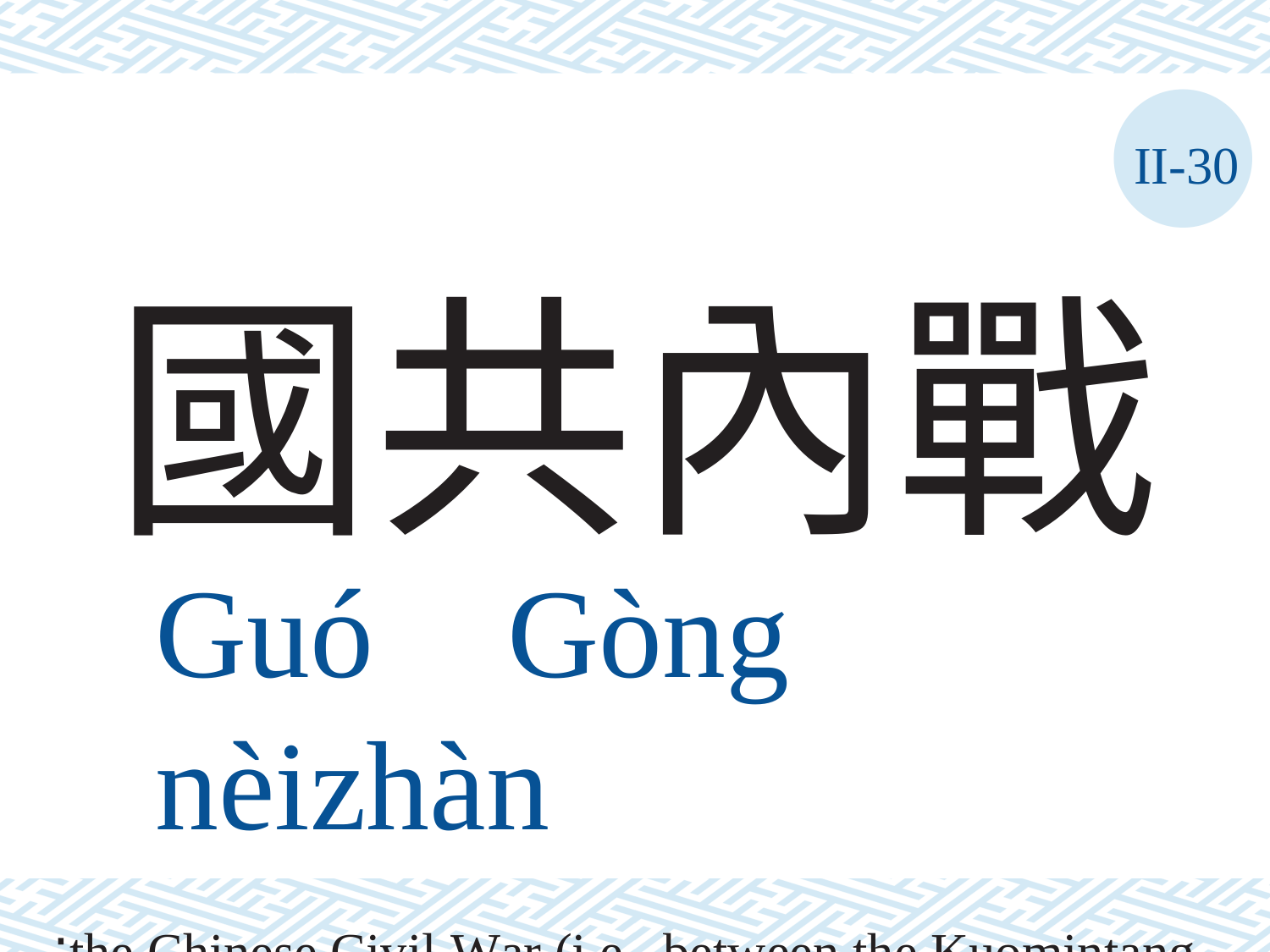

II-30
國共內戰
Guó	Gòng	nèizhàn
the Chinese Civil War (i.e., between the Kuomintang and the Communists), 1927-1937, 1945-1950